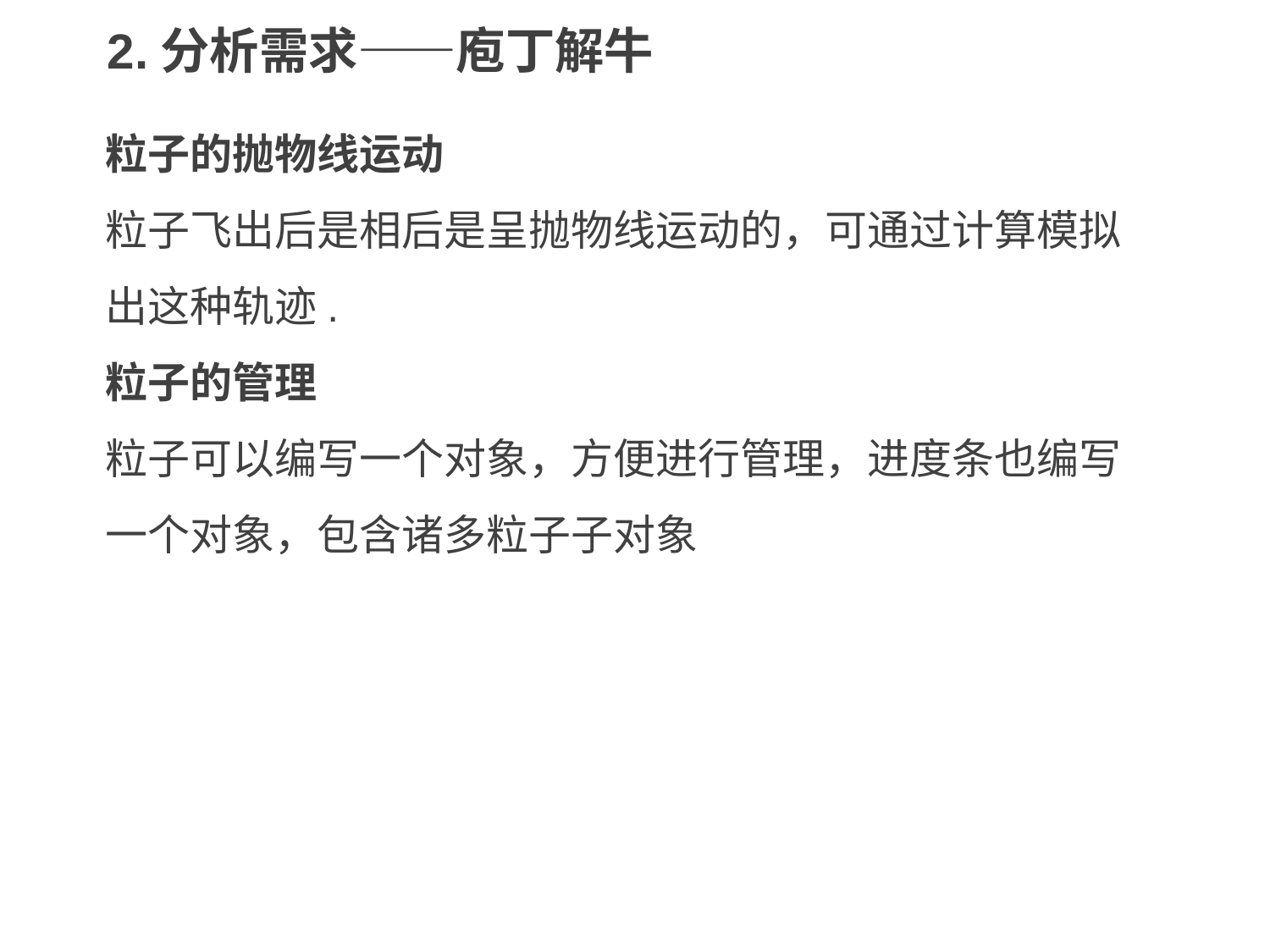

2.分析需求——庖丁解牛
粒子的抛物线运动
粒子飞出后是相后是呈抛物线运动的，可通过计算模拟出这种轨迹.
粒子的管理
粒子可以编写一个对象，方便进行管理，进度条也编写一个对象，包含诸多粒子子对象